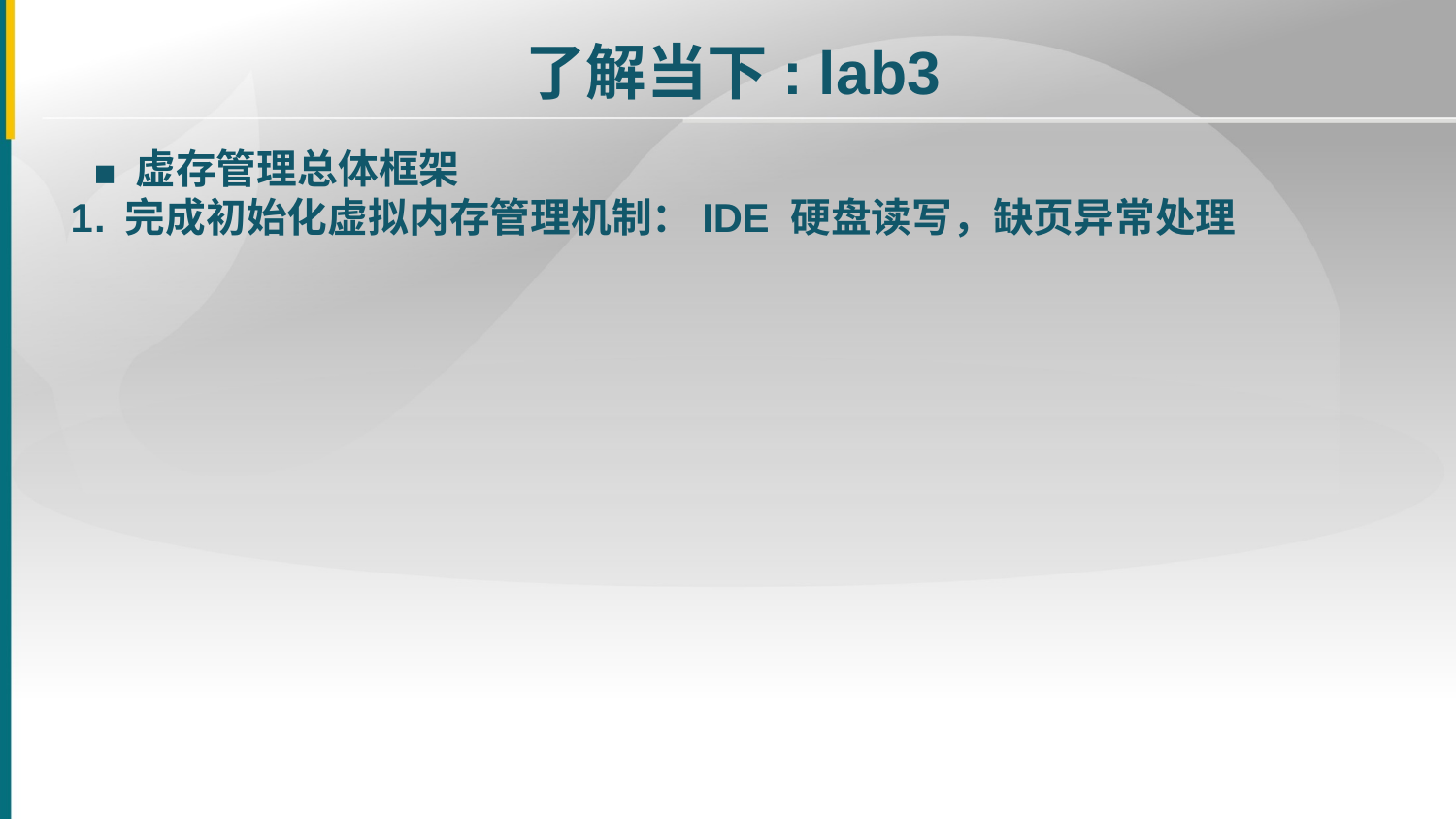

了解当下: lab3
      虚存管理总体框架
完成初始化虚拟内存管理机制：IDE 硬盘读写，缺页异常处理
■